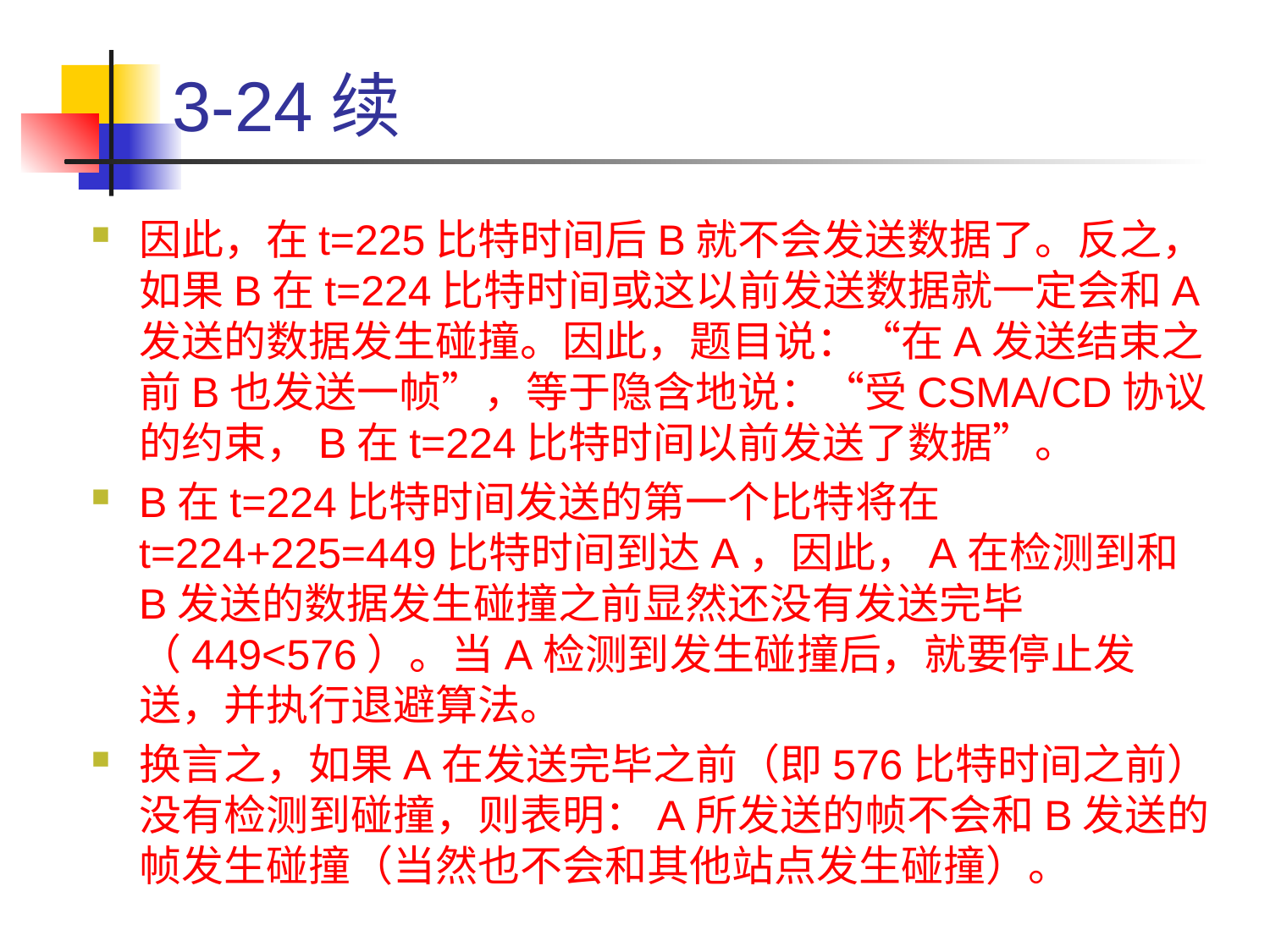

# 3-24续
因此，在t=225比特时间后B就不会发送数据了。反之，如果B在t=224比特时间或这以前发送数据就一定会和A发送的数据发生碰撞。因此，题目说：“在A发送结束之前B也发送一帧”，等于隐含地说：“受CSMA/CD协议的约束，B在t=224比特时间以前发送了数据”。
B在t=224比特时间发送的第一个比特将在t=224+225=449比特时间到达A，因此，A在检测到和B发送的数据发生碰撞之前显然还没有发送完毕（449<576）。当A检测到发生碰撞后，就要停止发送，并执行退避算法。
换言之，如果A在发送完毕之前（即576比特时间之前）没有检测到碰撞，则表明：A所发送的帧不会和B发送的帧发生碰撞（当然也不会和其他站点发生碰撞）。